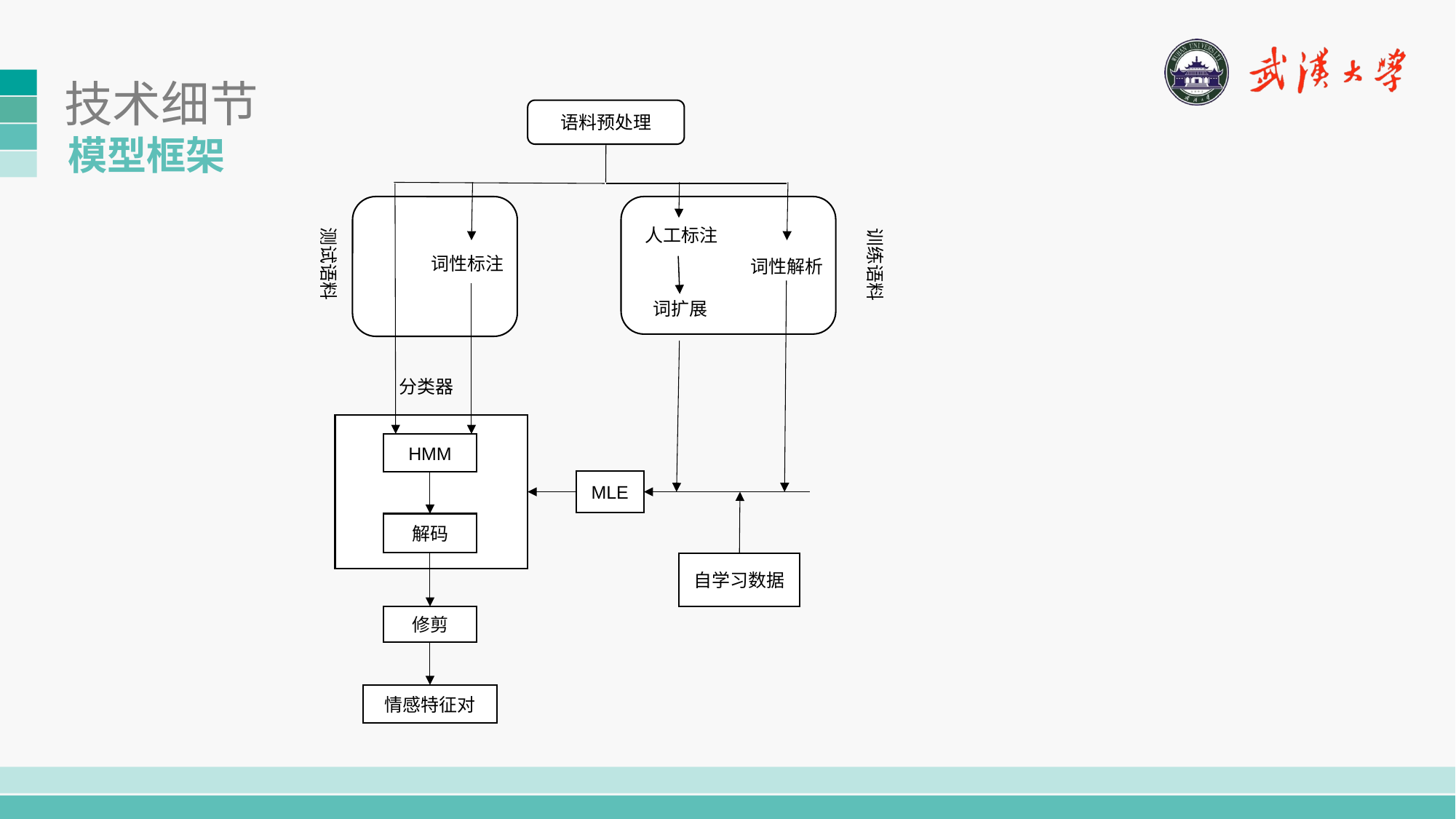

技术细节
语料预处理
模型框架

测试语料
训练语料
人工标注
词性标注
词性解析
词扩展
分类器

HMM
MLE
解码
自学习数据
修剪
情感特征对